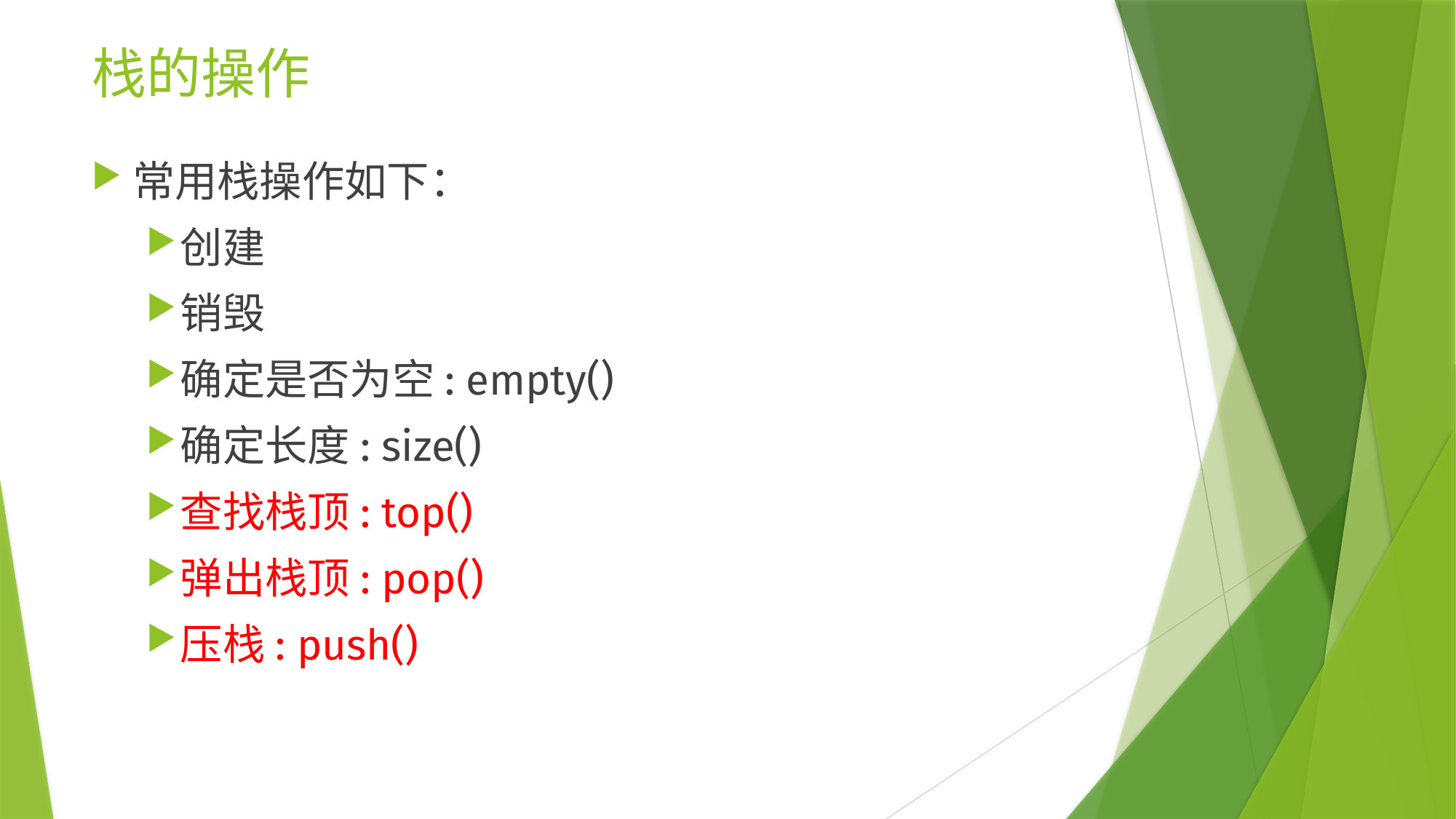

# 栈的操作
常用栈操作如下：
创建
销毁
确定是否为空: empty()
确定长度: size()
查找栈顶: top()
弹出栈顶: pop()
压栈: push()